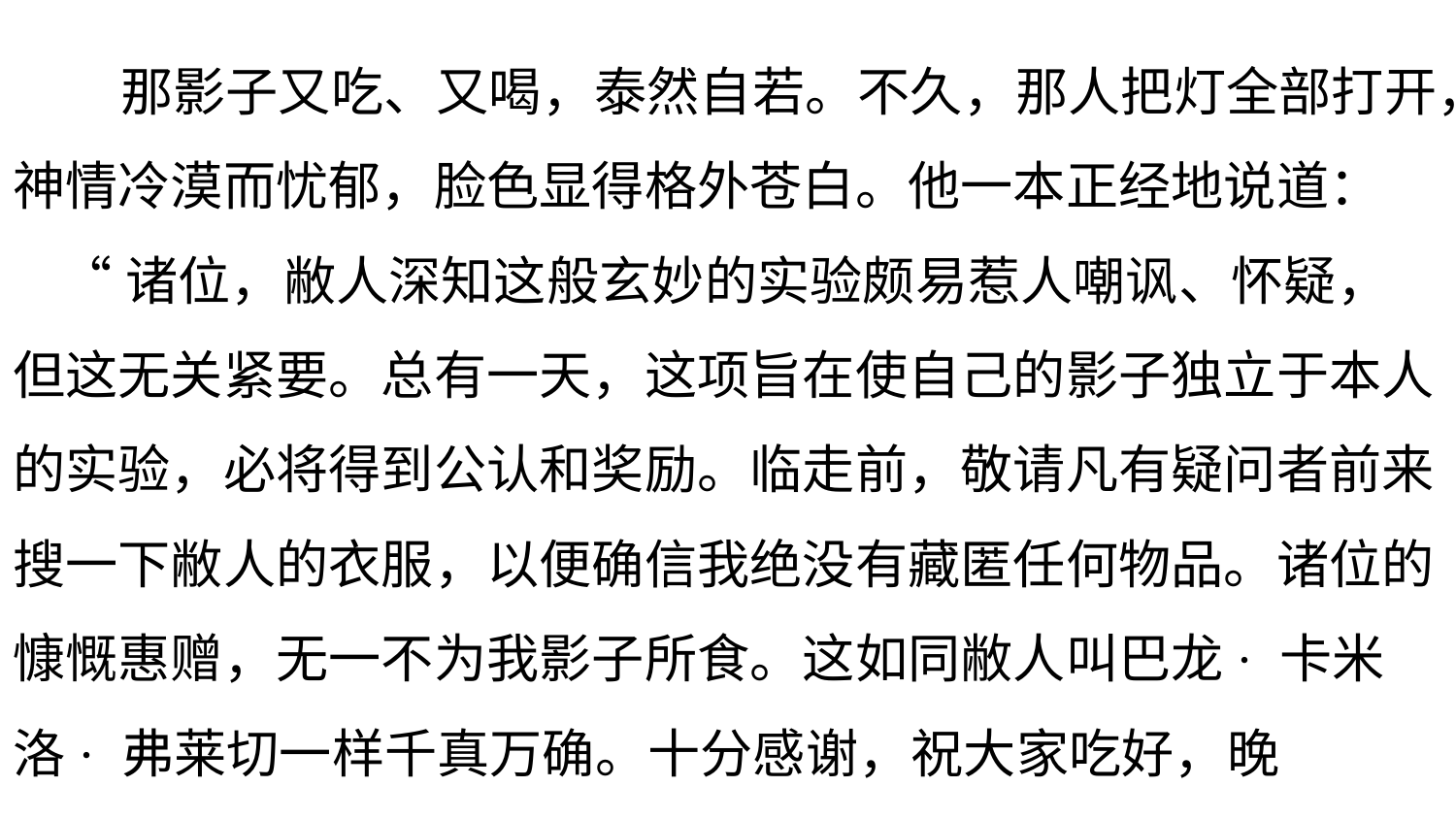

那影子又吃、又喝，泰然自若。不久，那人把灯全部打开，神情冷漠而忧郁，脸色显得格外苍白。他一本正经地说道：
    “诸位，敝人深知这般玄妙的实验颇易惹人嘲讽、怀疑，但这无关紧要。总有一天，这项旨在使自己的影子独立于本人的实验，必将得到公认和奖励。临走前，敬请凡有疑问者前来搜一下敝人的衣服，以便确信我绝没有藏匿任何物品。诸位的慷慨惠赠，无一不为我影子所食。这如同敝人叫巴龙· 卡米洛· 弗莱切一样千真万确。十分感谢，祝大家吃好，晚安！”